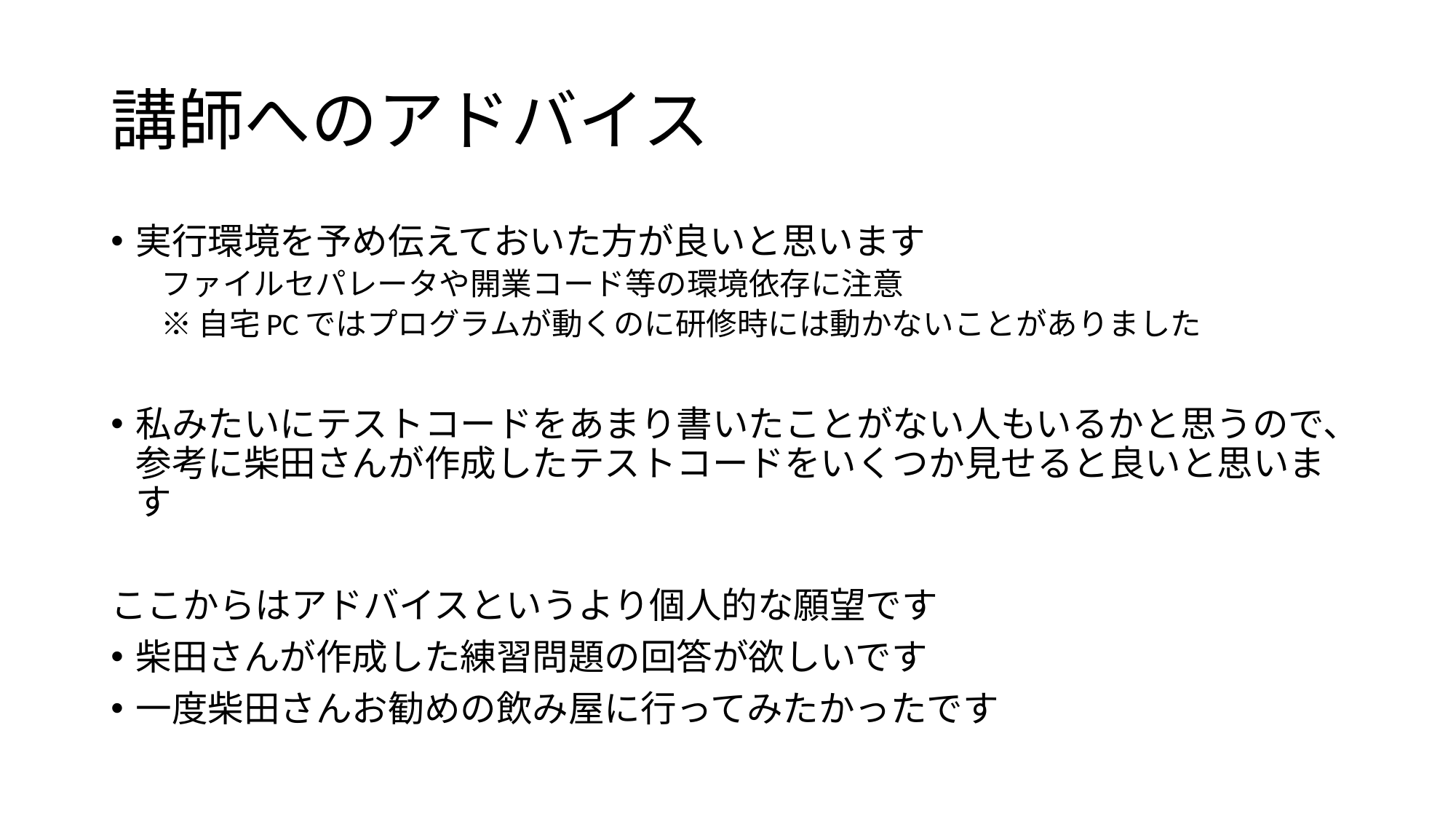

# 講師へのアドバイス
実行環境を予め伝えておいた方が良いと思います
ファイルセパレータや開業コード等の環境依存に注意
※自宅PCではプログラムが動くのに研修時には動かないことがありました

私みたいにテストコードをあまり書いたことがない人もいるかと思うので、参考に柴田さんが作成したテストコードをいくつか見せると良いと思います

ここからはアドバイスというより個人的な願望です
柴田さんが作成した練習問題の回答が欲しいです
一度柴田さんお勧めの飲み屋に行ってみたかったです